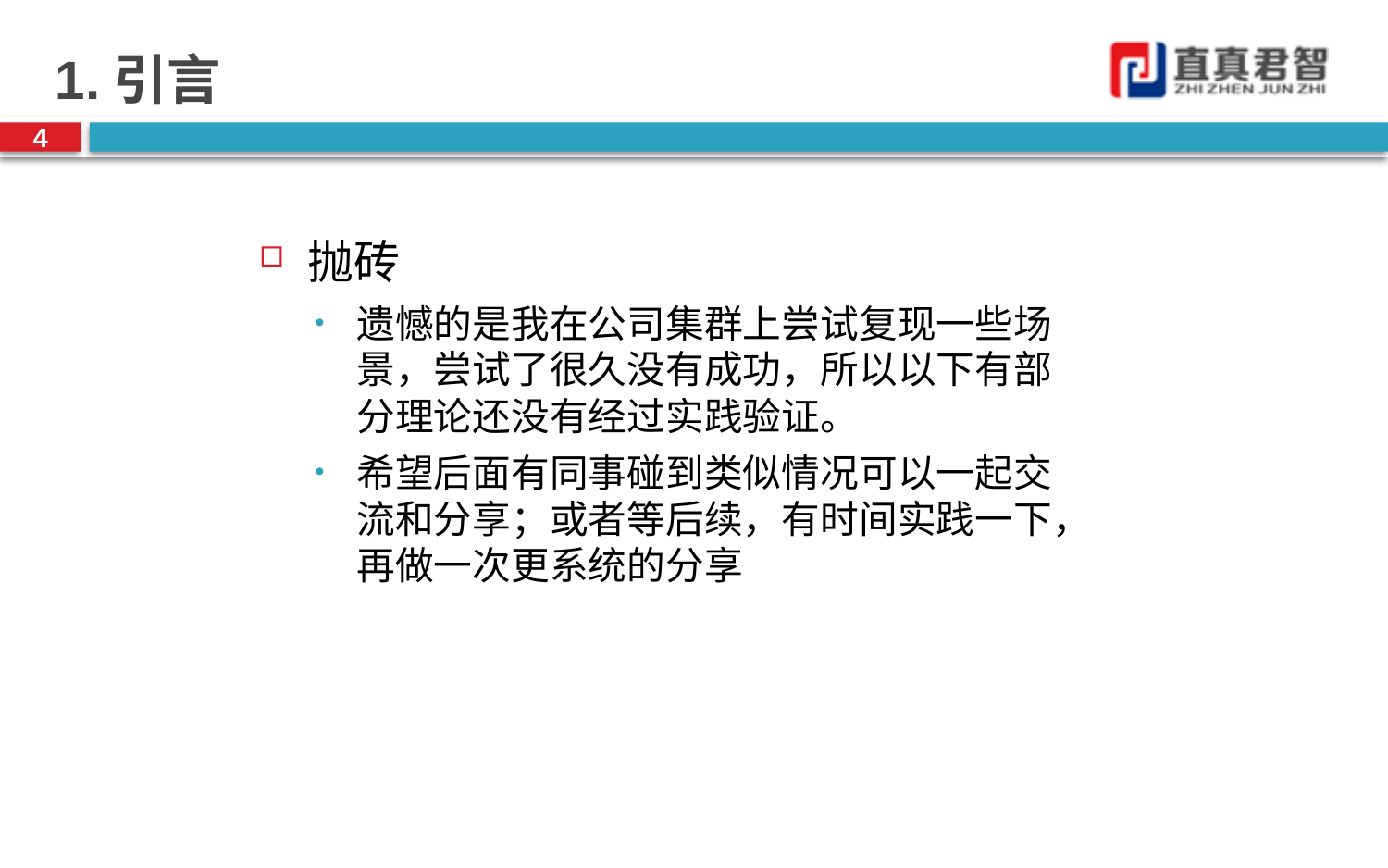

# 1.引言
4
抛砖
遗憾的是我在公司集群上尝试复现一些场景，尝试了很久没有成功，所以以下有部分理论还没有经过实践验证。
希望后面有同事碰到类似情况可以一起交流和分享；或者等后续，有时间实践一下，再做一次更系统的分享